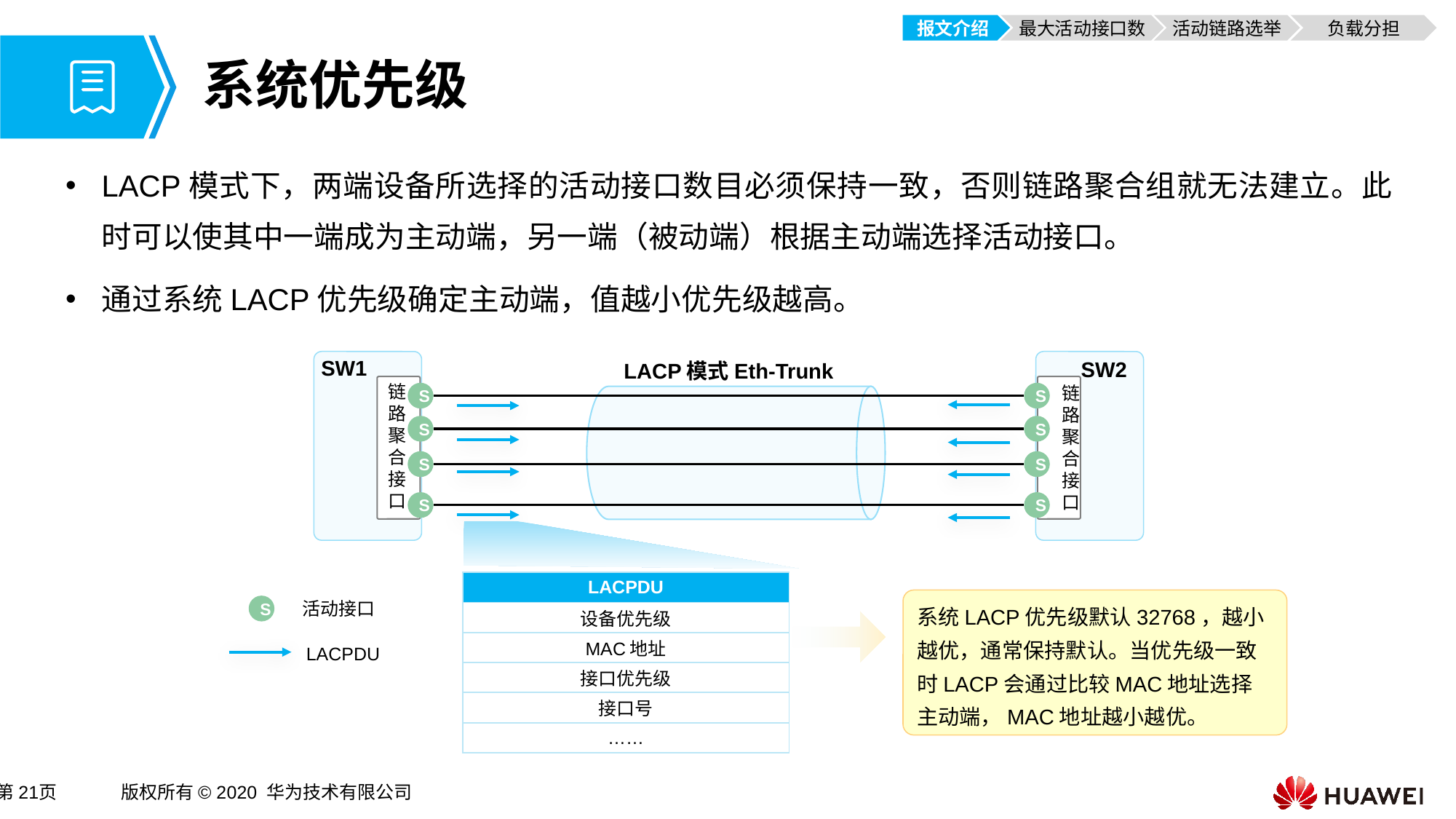

报文介绍
最大活动接口数
活动链路选举
负载分担
# 系统优先级
LACP模式下，两端设备所选择的活动接口数目必须保持一致，否则链路聚合组就无法建立。此时可以使其中一端成为主动端，另一端（被动端）根据主动端选择活动接口。
通过系统LACP优先级确定主动端，值越小优先级越高。

SW1
SW2

LACP模式Eth-Trunk
链路聚合接口
链路聚合接口

S
S

S
S
S
S
S
S

| LACPDU |
| --- |
| 设备优先级 |
| MAC地址 |
| 接口优先级 |
| 接口号 |
| …… |
系统LACP优先级默认32768，越小越优，通常保持默认。当优先级一致时LACP会通过比较MAC地址选择主动端，MAC地址越小越优。
活动接口
S

LACPDU